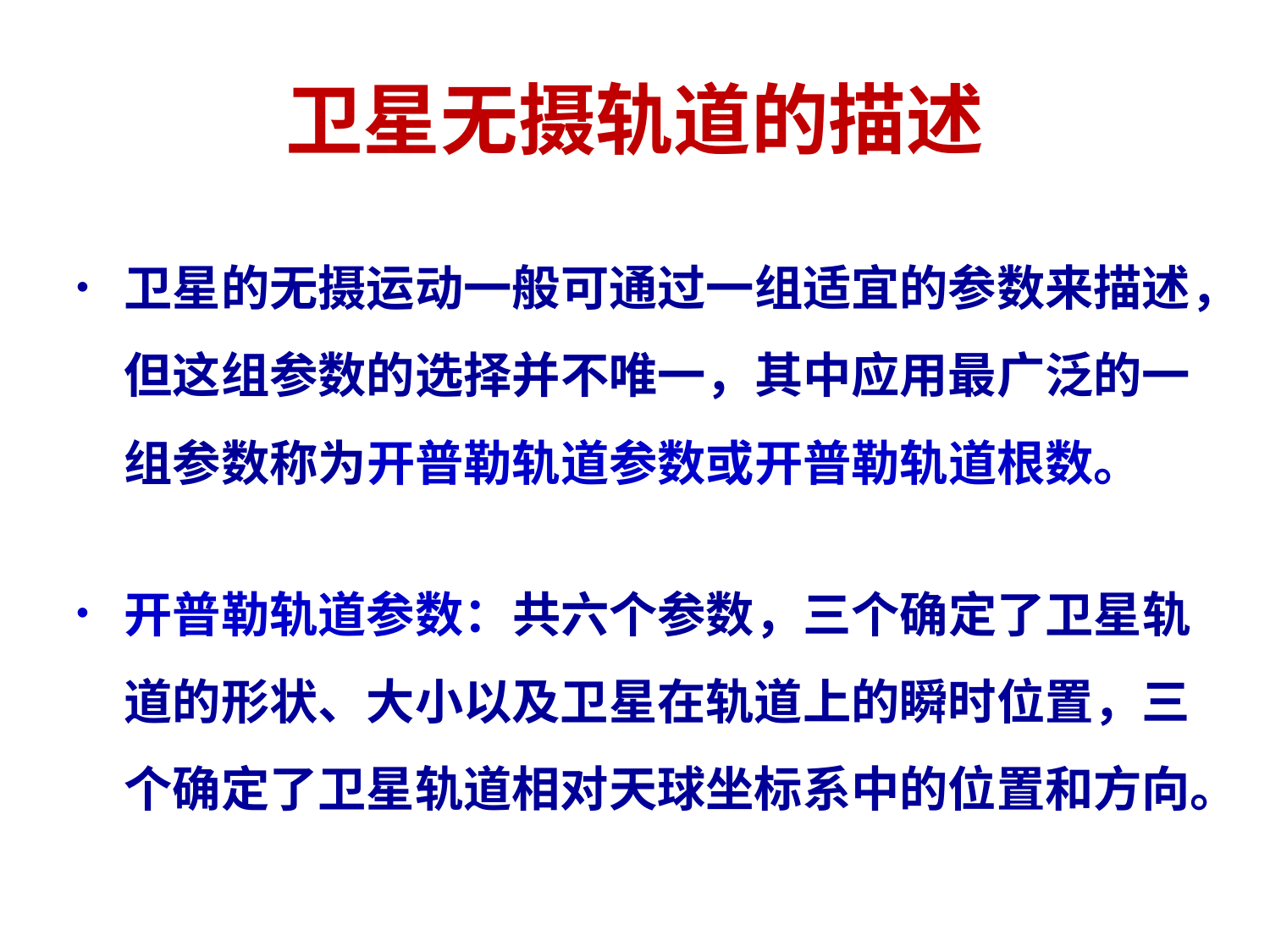

# 卫星无摄轨道的描述
卫星的无摄运动一般可通过一组适宜的参数来描述，但这组参数的选择并不唯一，其中应用最广泛的一组参数称为开普勒轨道参数或开普勒轨道根数。

开普勒轨道参数：共六个参数，三个确定了卫星轨道的形状、大小以及卫星在轨道上的瞬时位置，三个确定了卫星轨道相对天球坐标系中的位置和方向。